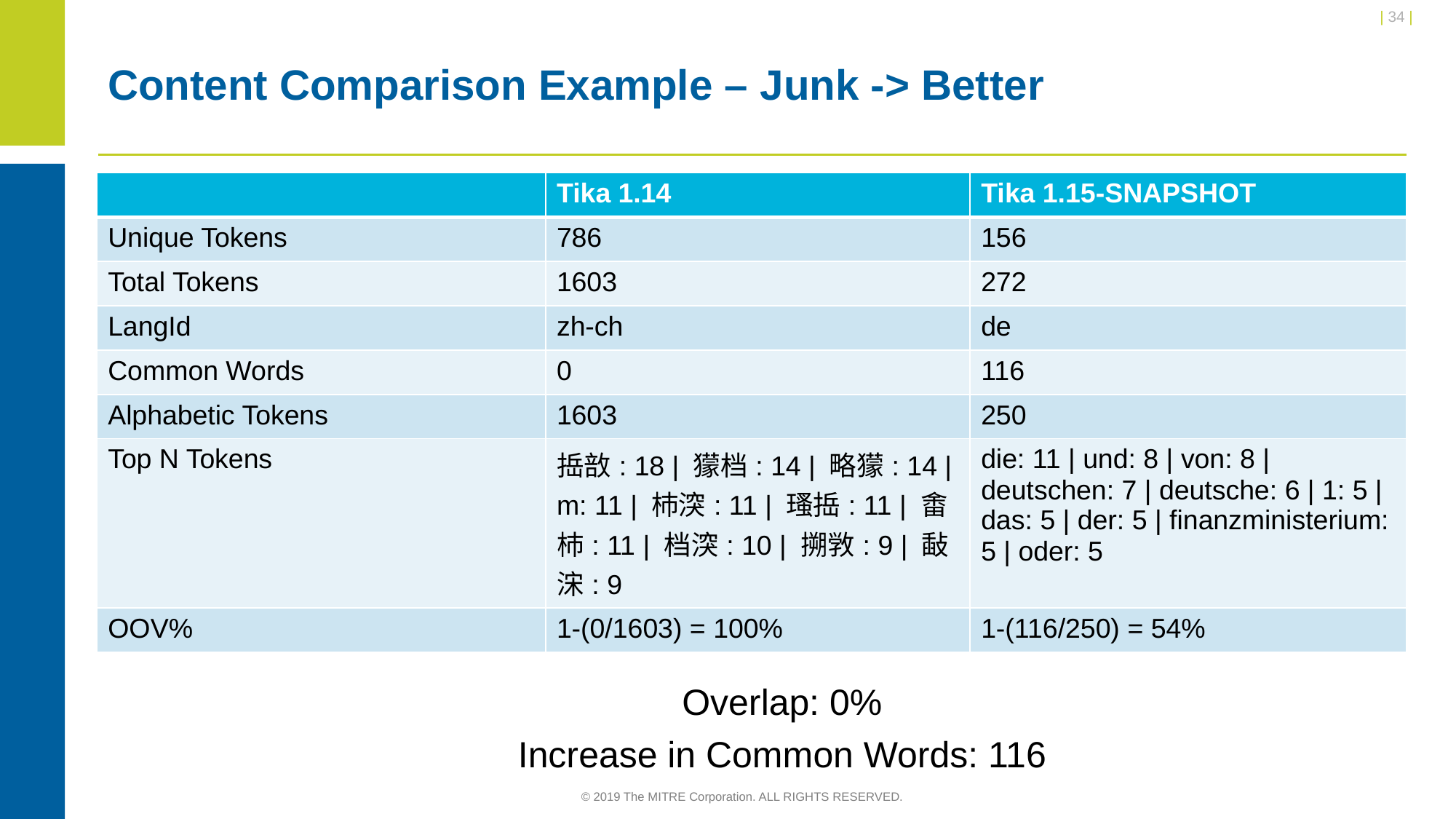

| 34 |
# Content Comparison Example – Junk -> Better
|  | Tika 1.14 | Tika 1.15-SNAPSHOT |
| --- | --- | --- |
| Unique Tokens | 786 | 156 |
| Total Tokens | 1603 | 272 |
| LangId | zh-ch | de |
| Common Words | 0 | 116 |
| Alphabetic Tokens | 1603 | 250 |
| Top N Tokens | 捳敨: 18 | 獴档: 14 | 略獴: 14 | m: 11 | 杮湥: 11 | 瑵捳: 11 | 畬杮: 11 | 档湥: 10 | 搠敩: 9 | 敮浨: 9 | die: 11 | und: 8 | von: 8 | deutschen: 7 | deutsche: 6 | 1: 5 | das: 5 | der: 5 | finanzministerium: 5 | oder: 5 |
| OOV% | 1-(0/1603) = 100% | 1-(116/250) = 54% |
Overlap: 0%
Increase in Common Words: 116